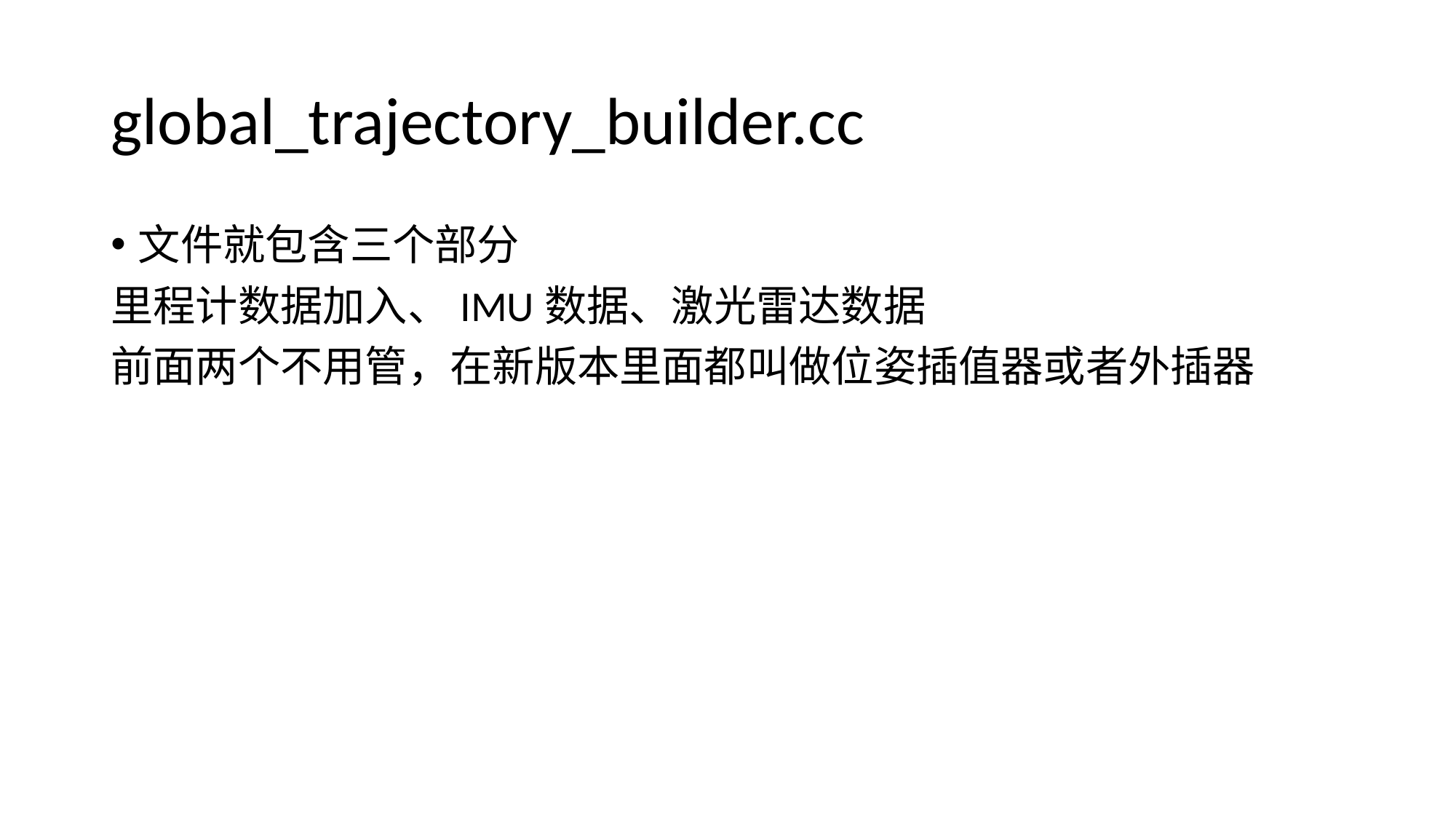

# global_trajectory_builder.cc
文件就包含三个部分
里程计数据加入、IMU数据、激光雷达数据
前面两个不用管，在新版本里面都叫做位姿插值器或者外插器